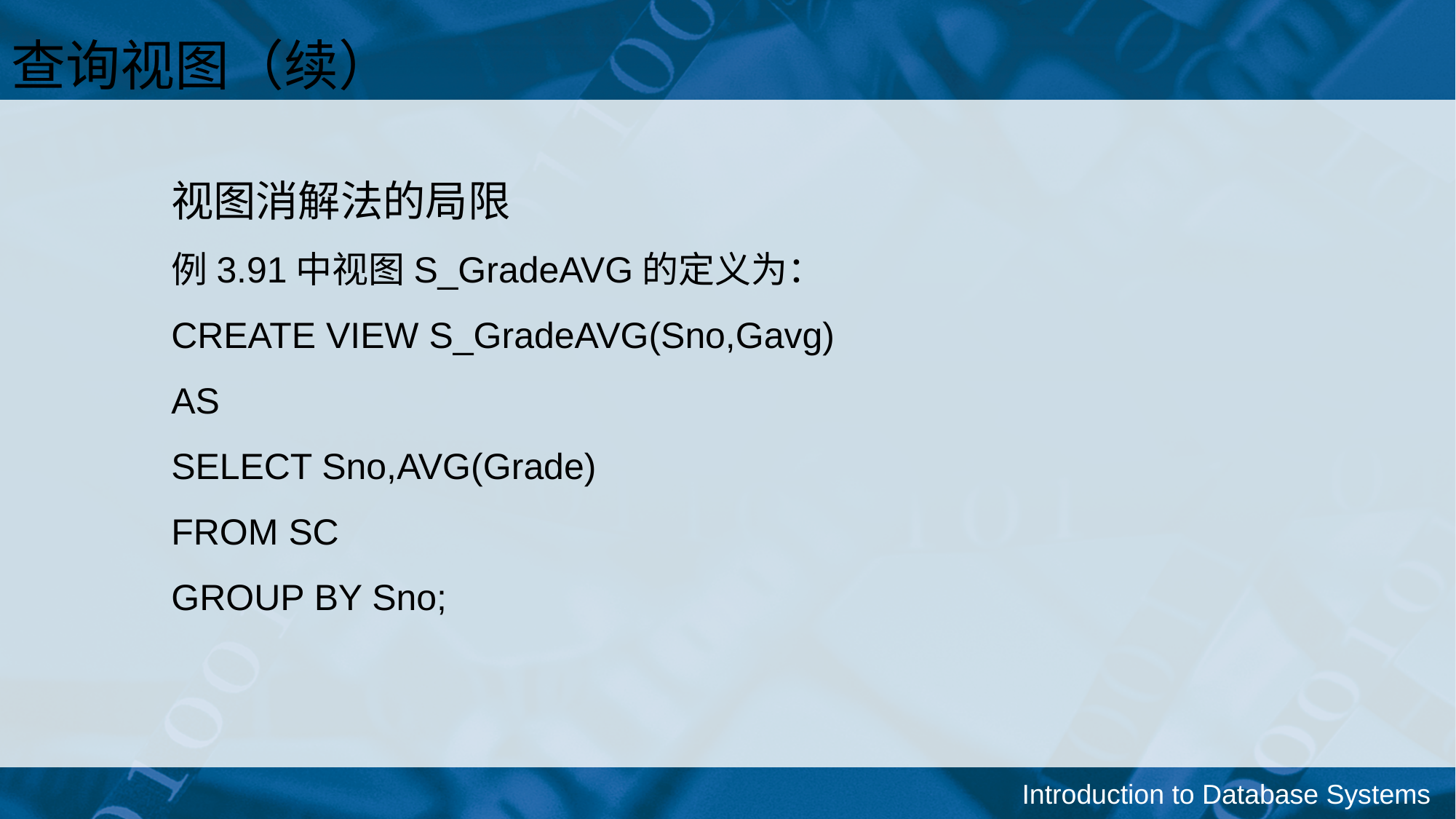

查询视图（续）
视图消解法的局限
例3.91中视图S_GradeAVG的定义为：
CREATE VIEW S_GradeAVG(Sno,Gavg)
AS
SELECT Sno,AVG(Grade)
FROM SC
GROUP BY Sno;